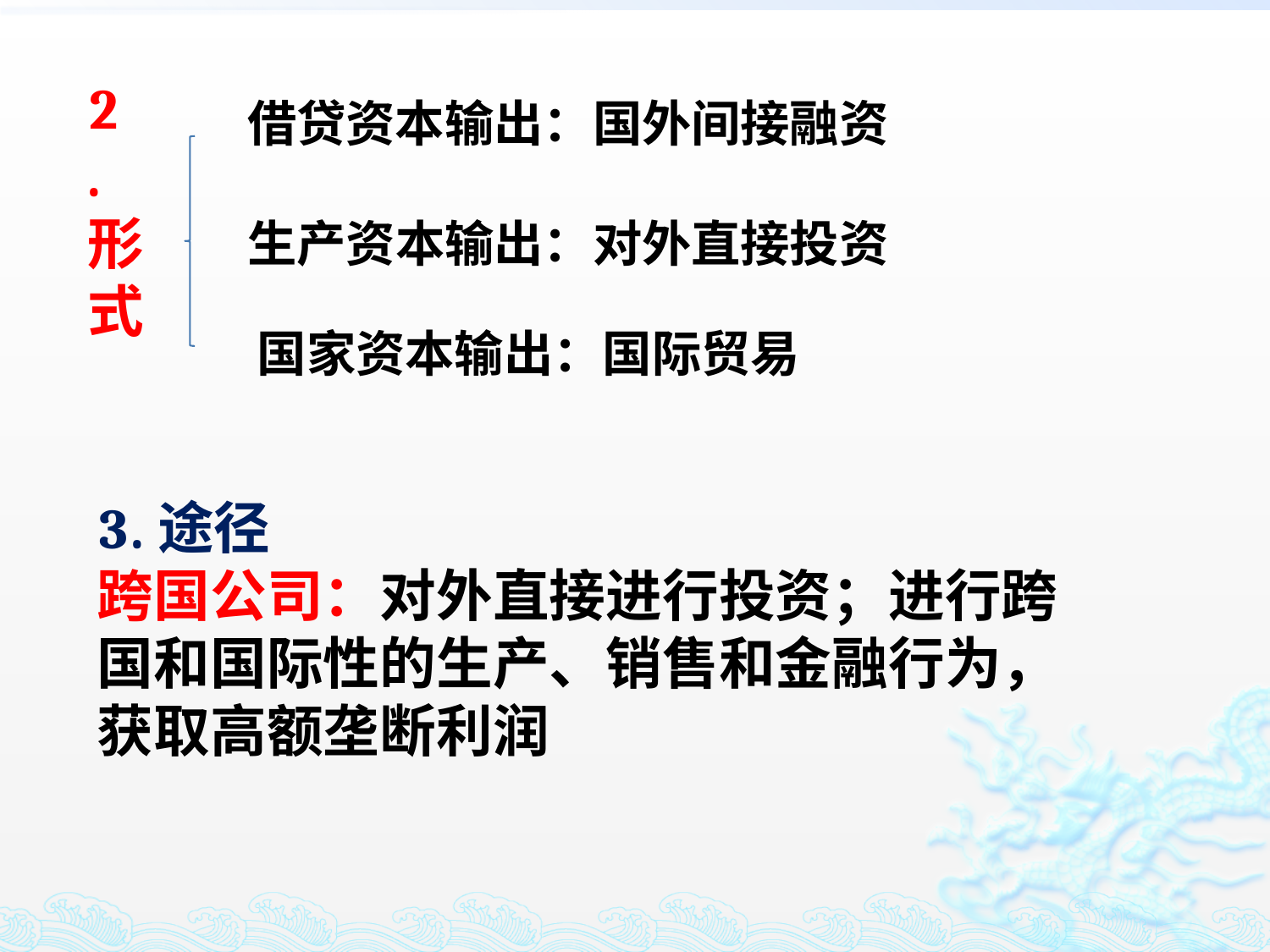

2.形式
借贷资本输出：国外间接融资

生产资本输出：对外直接投资
国家资本输出：国际贸易
3.途径
跨国公司：对外直接进行投资；进行跨国和国际性的生产、销售和金融行为，获取高额垄断利润